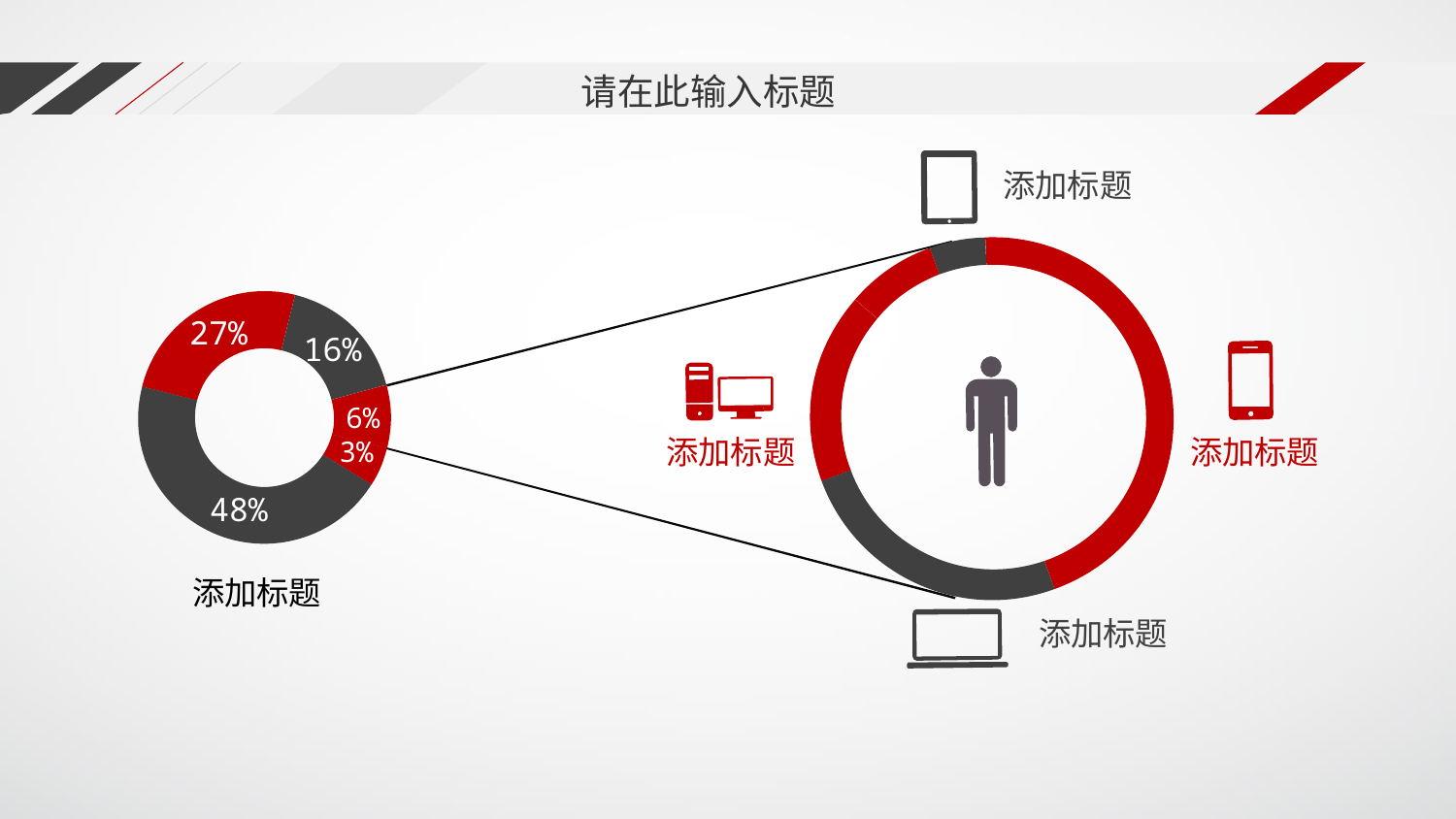

请在此输入标题

添加标题

27%
16%

6%

添加标题
添加标题
3%

48%
添加标题
添加标题